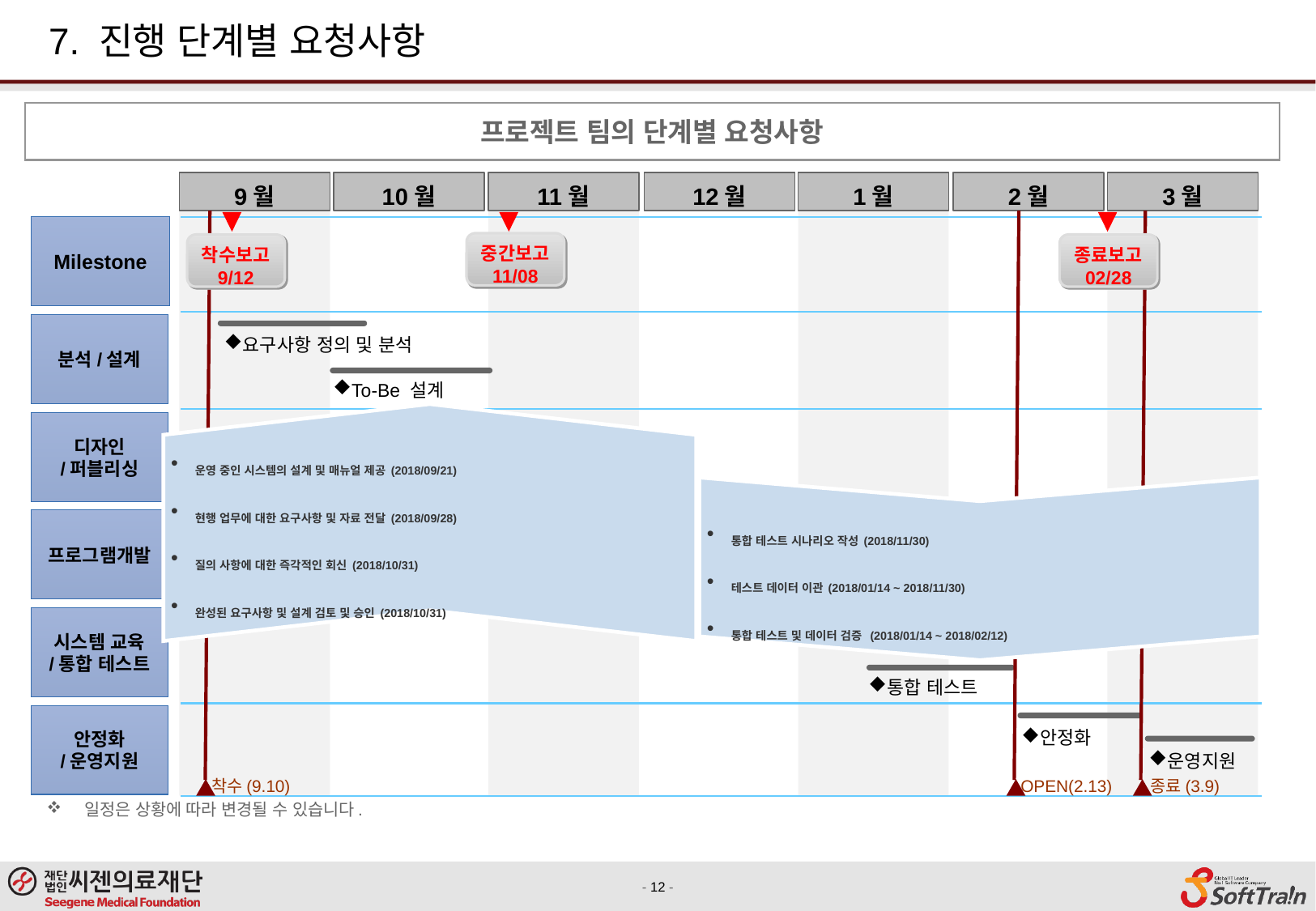

7. 진행 단계별 요청사항
프로젝트 팀의 단계별 요청사항
9월
10월
11월
12월
1월
2월
3월

Milestone
중간보고
11/08
착수보고
9/12
종료보고
02/28
분석/설계
디자인
/퍼블리싱
프로그램개발
시스템 교육
/통합 테스트
안정화
/운영지원

요구사항 정의 및 분석

To-Be 설계

운영 중인 시스템의 설계 및 매뉴얼 제공(2018/09/21)
현행 업무에 대한 요구사항 및 자료 전달(2018/09/28)
질의 사항에 대한 즉각적인 회신(2018/10/31)
완성된 요구사항 및 설계 검토 및 승인(2018/10/31)

UI 디자인

퍼블리싱

통합 테스트 시나리오 작성(2018/11/30)
테스트 데이터 이관(2018/01/14 ~ 2018/11/30)
통합 테스트 및 데이터 검증 (2018/01/14 ~ 2018/02/12)

개발표준수립

프로그램개발 및 단위 테스트
프로그램 보완

사용자 교육

통합 테스트

안정화

운영지원
착수(9.10)
OPEN(2.13)
종료(3.9)
일정은 상황에 따라 변경될 수 있습니다.